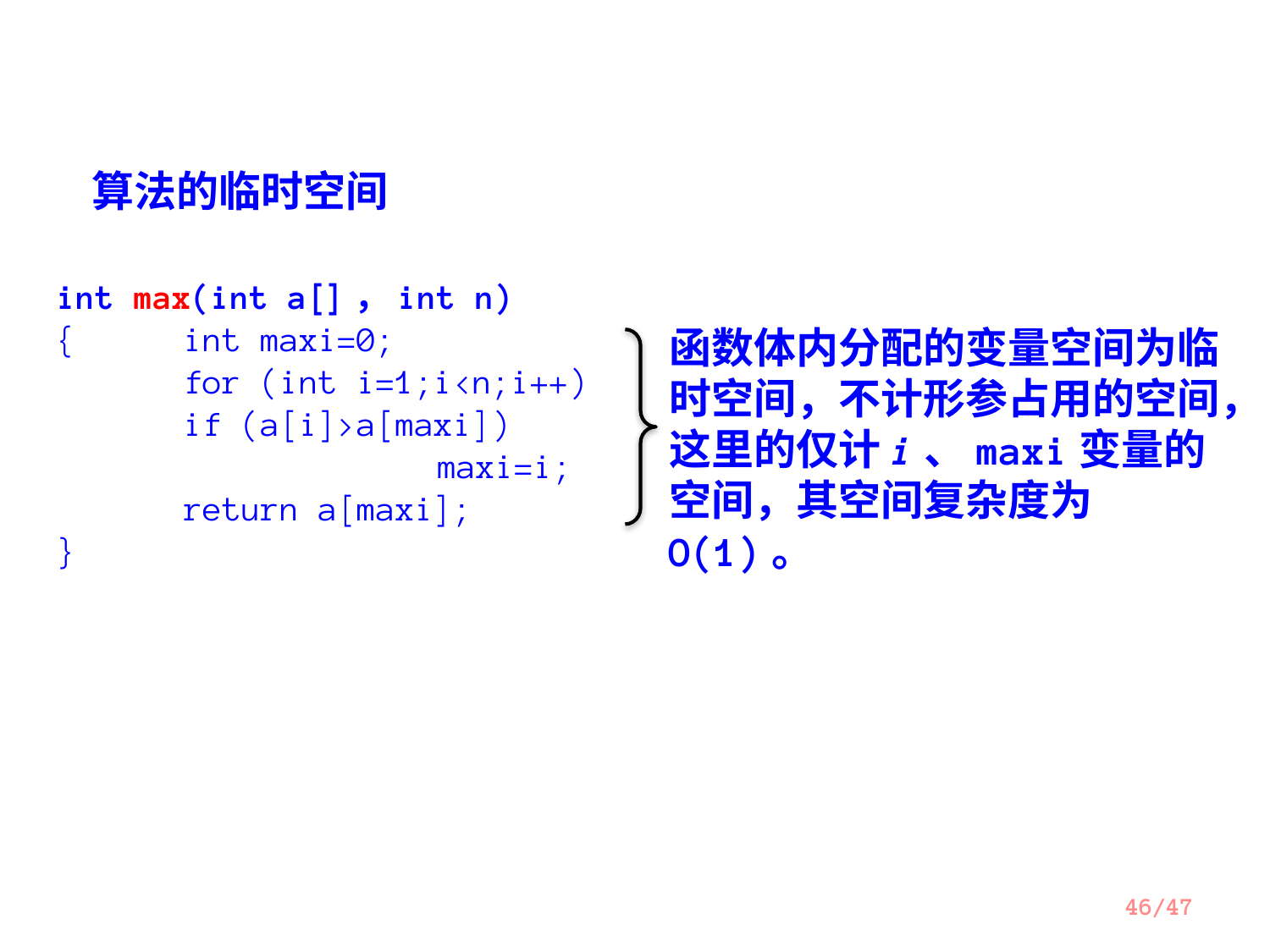

算法的临时空间
int max(int a[]，int n)
{	int maxi=0;
  	for (int i=1;i<n;i++)
   	if (a[i]>a[maxi])
			maxi=i;
  	return a[maxi];
}
函数体内分配的变量空间为临时空间，不计形参占用的空间，这里的仅计i、maxi变量的空间，其空间复杂度为O(1)。

46/47